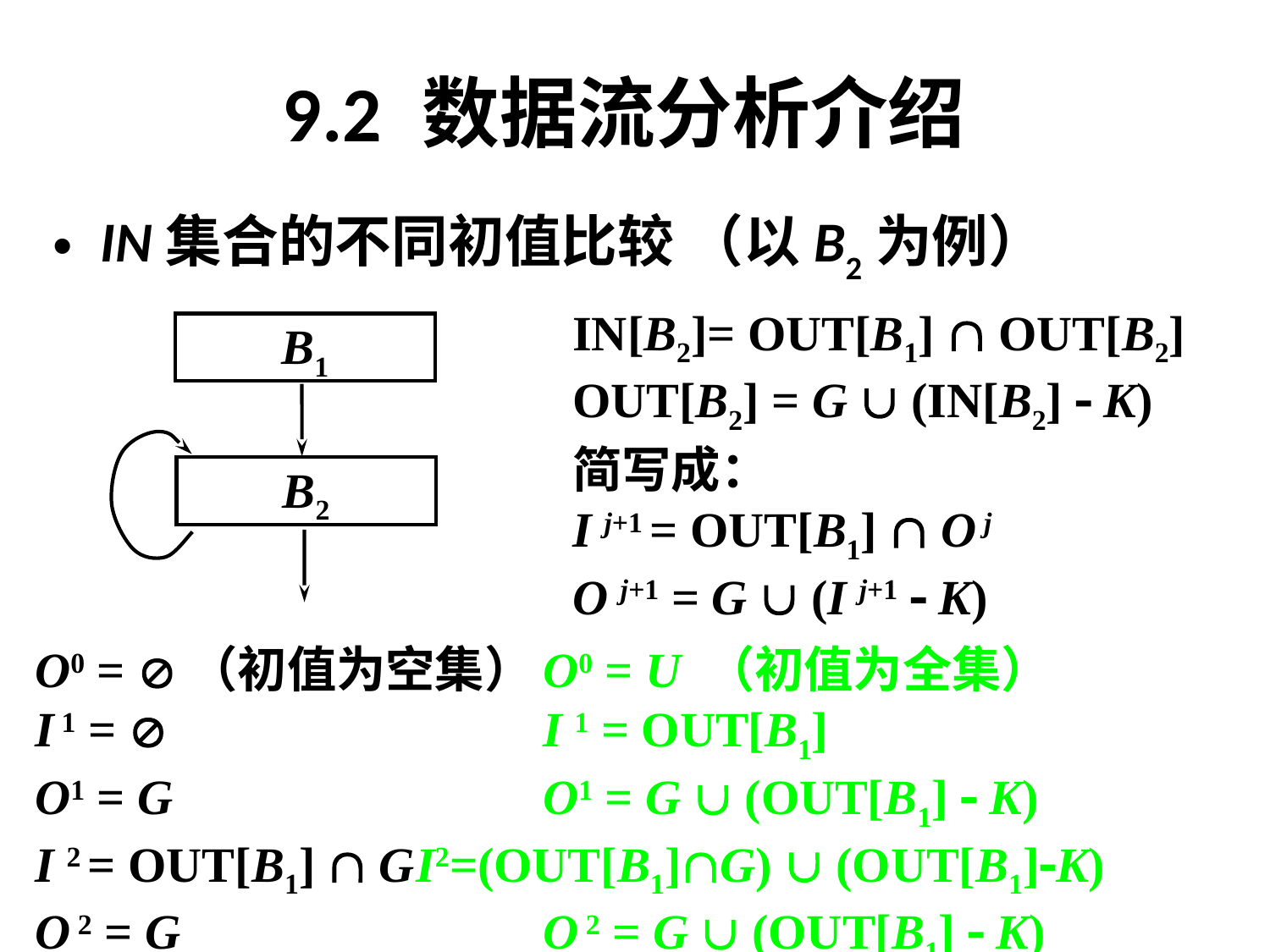

# 9.2 数据流分析介绍
IN集合的不同初值比较 （以B2为例）
IN[B2]= OUT[B1] ∩ OUT[B2]
OUT[B2] = G ∪ (IN[B2] − K)
B1

B2

简写成：
I j+1 = OUT[B1] ∩ O j
O j+1 = G ∪ (I j+1 − K)
O0 = ∅（初值为空集）	O0 = U （初值为全集）
I 1 = ∅ 		       	I 1 = OUT[B1]
O1 = G			O1 = G ∪ (OUT[B1] − K)
I 2 = OUT[B1] ∩ G	I2=(OUT[B1]∩G) ∪ (OUT[B1]−K)
O 2 = G		       	O 2 = G ∪ (OUT[B1] − K)